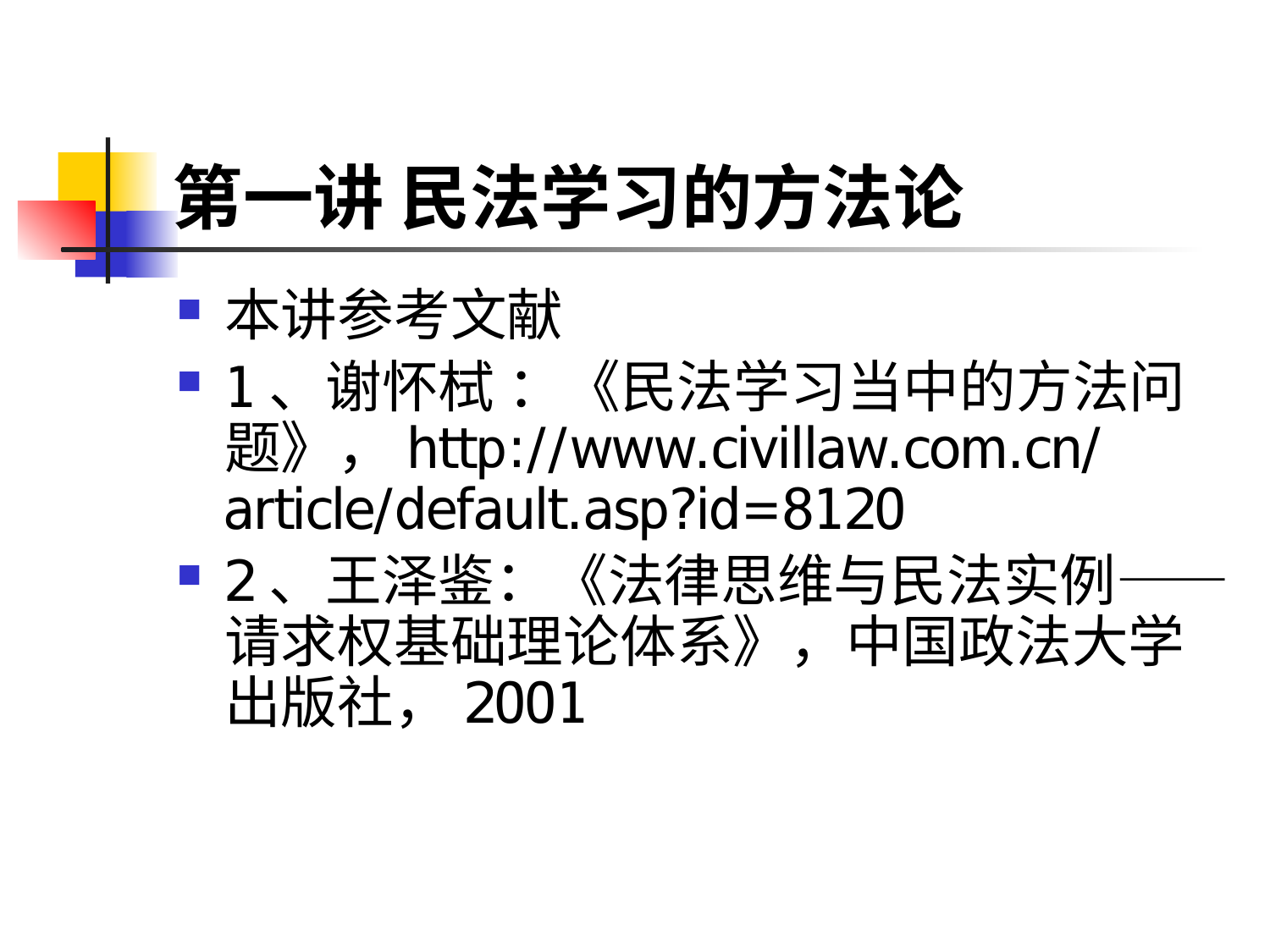

# 第一讲 民法学习的方法论
本讲参考文献
1、谢怀栻 ：《民法学习当中的方法问题》，http://www.civillaw.com.cn/article/default.asp?id=8120
2、王泽鉴：《法律思维与民法实例——请求权基础理论体系》，中国政法大学出版社，2001